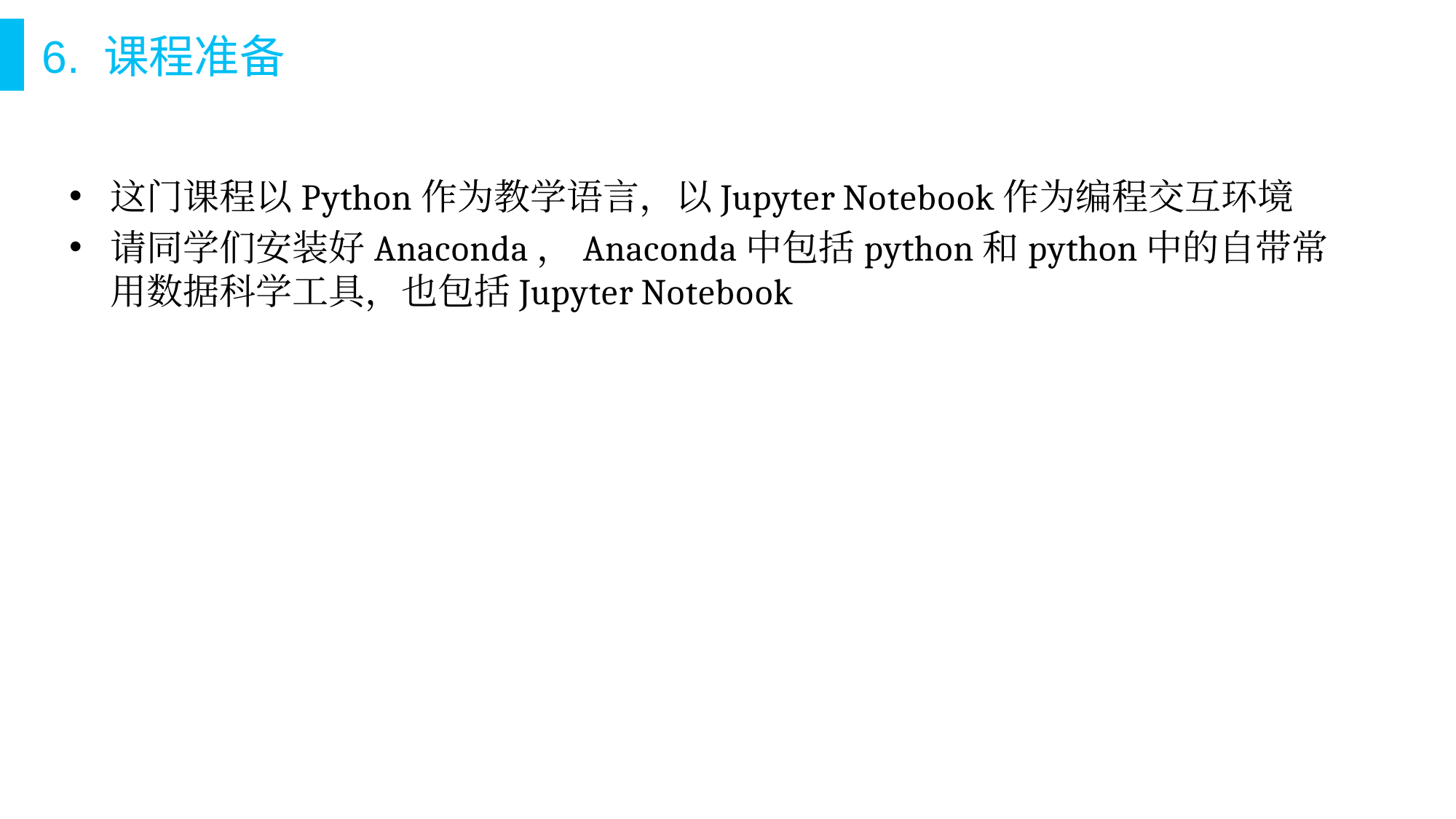

# 6. 课程准备

这门课程以Python作为教学语言，以Jupyter Notebook作为编程交互环境
请同学们安装好Anaconda，Anaconda中包括python和python中的自带常用数据科学工具，也包括Jupyter Notebook